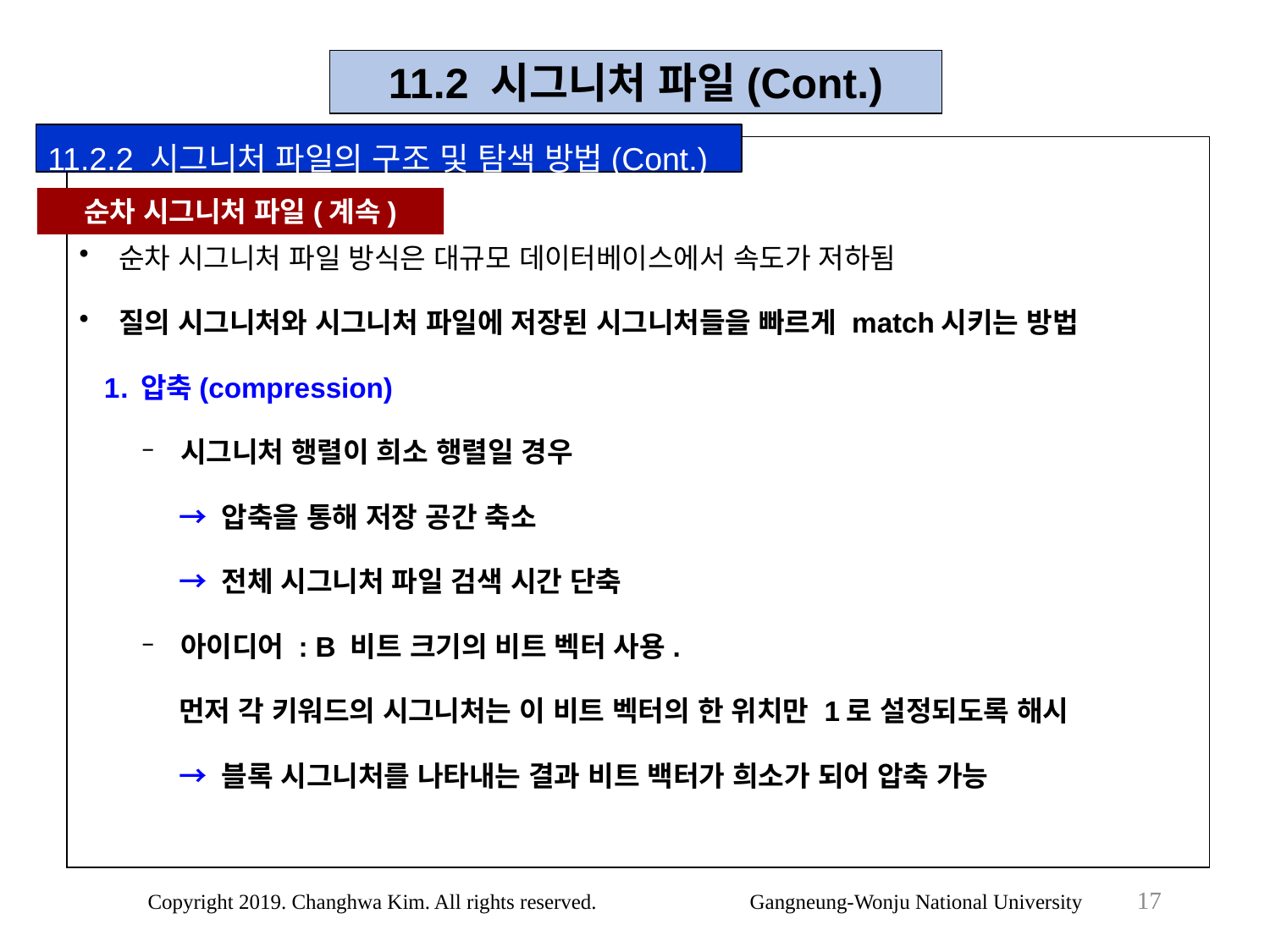

11.2 시그니처 파일(Cont.)
11.2.2 시그니처 파일의 구조 및 탐색 방법(Cont.)

순차 시그니처 파일 방식은 대규모 데이터베이스에서 속도가 저하됨
질의 시그니처와 시그니처 파일에 저장된 시그니처들을 빠르게 match시키는 방법
압축(compression)
시그니처 행렬이 희소 행렬일 경우
→ 압축을 통해 저장 공간 축소
→ 전체 시그니처 파일 검색 시간 단축
아이디어 : B 비트 크기의 비트 벡터 사용.
먼저 각 키워드의 시그니처는 이 비트 벡터의 한 위치만 1로 설정되도록 해시
→ 블록 시그니처를 나타내는 결과 비트 백터가 희소가 되어 압축 가능

순차 시그니처 파일(계속)
17
Copyright 2019. Changhwa Kim. All rights reserved.                             Gangneung-Wonju National University